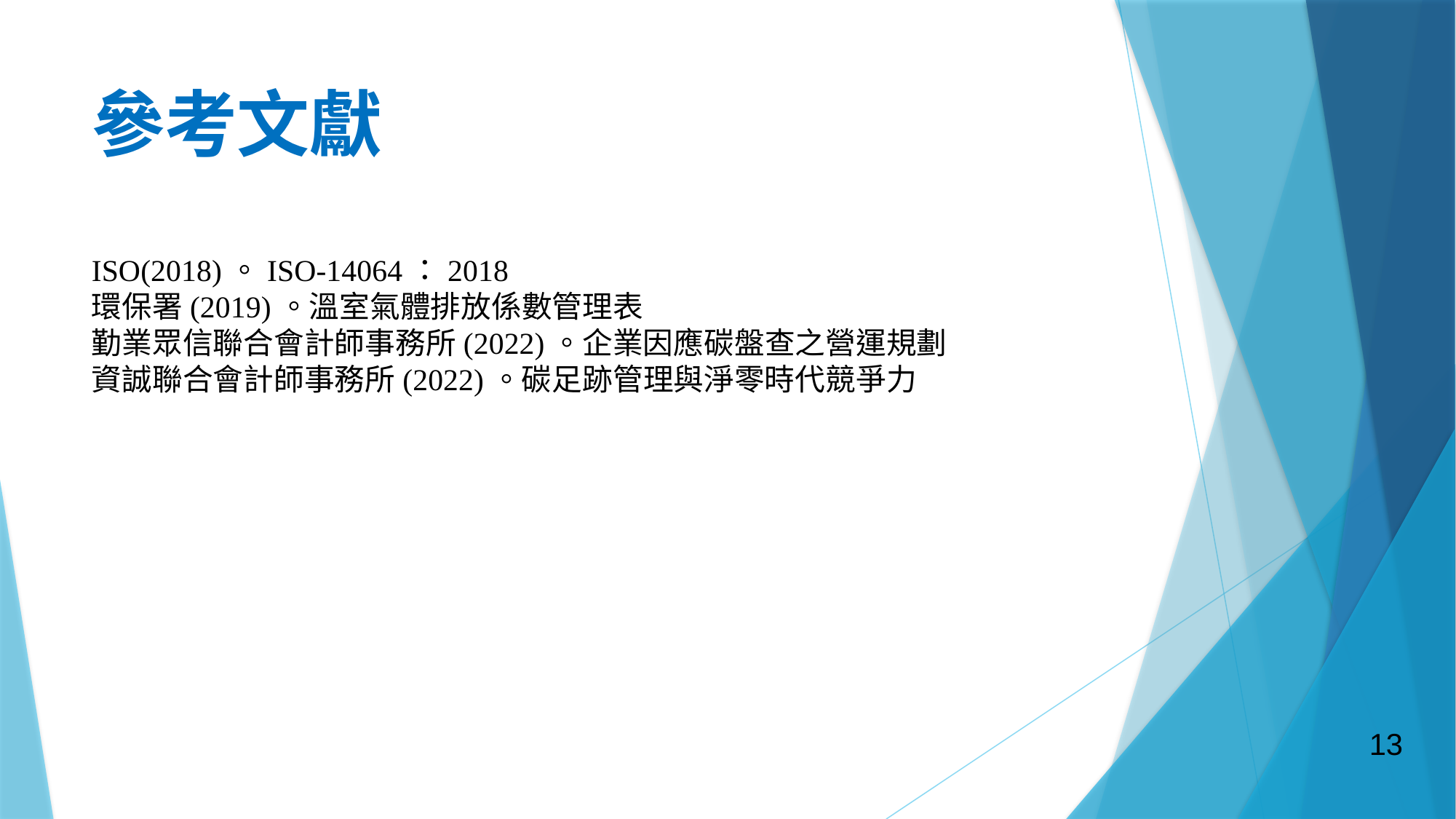

# 參考文獻
ISO(2018)。ISO-14064：2018
環保署(2019)。溫室氣體排放係數管理表
勤業眾信聯合會計師事務所(2022)。企業因應碳盤查之營運規劃
資誠聯合會計師事務所(2022)。碳足跡管理與淨零時代競爭力
13